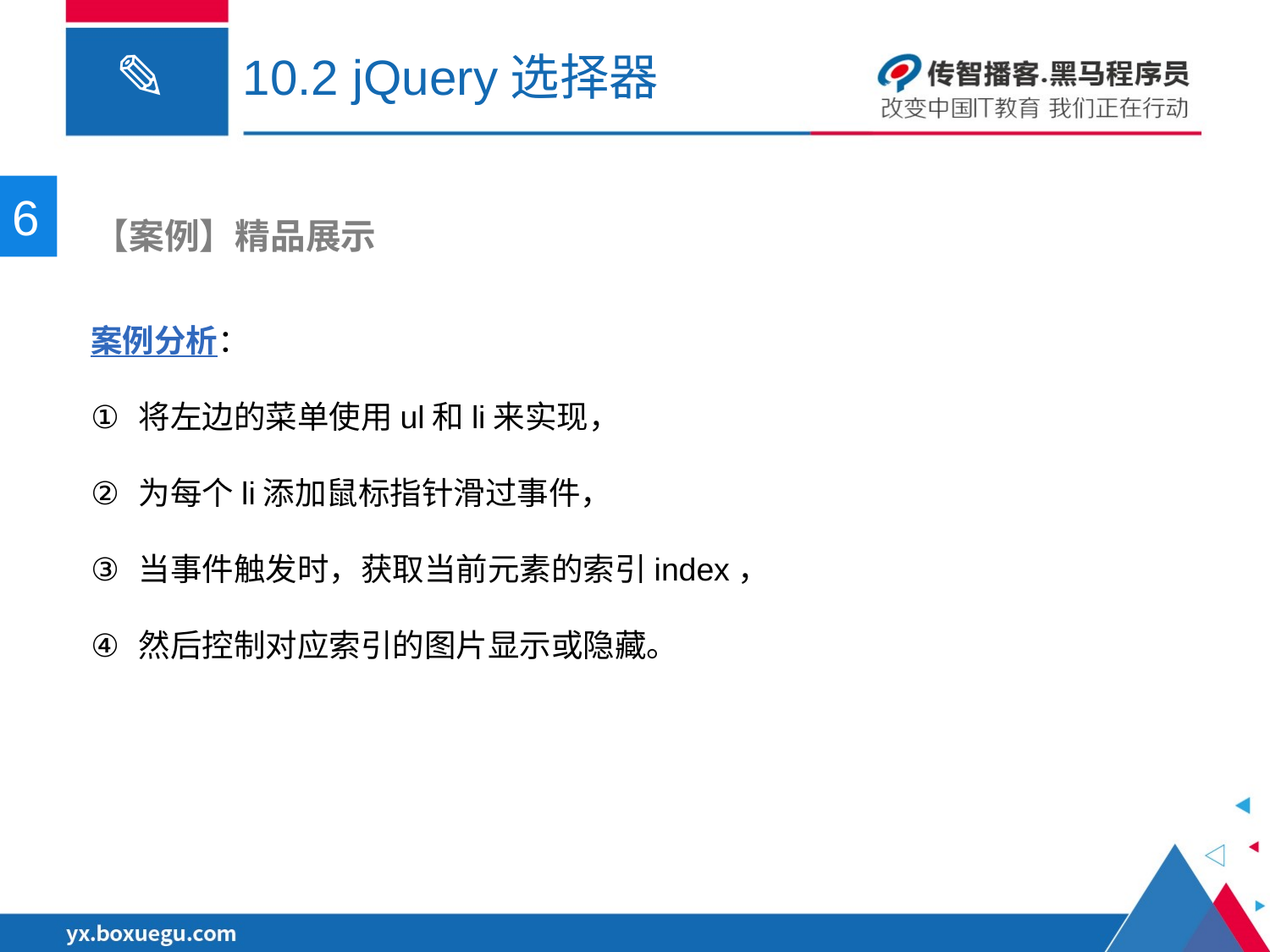

# 10.2 jQuery选择器

6
  【案例】精品展示
案例分析：
将左边的菜单使用ul和li来实现，
为每个li添加鼠标指针滑过事件，
当事件触发时，获取当前元素的索引index，
然后控制对应索引的图片显示或隐藏。